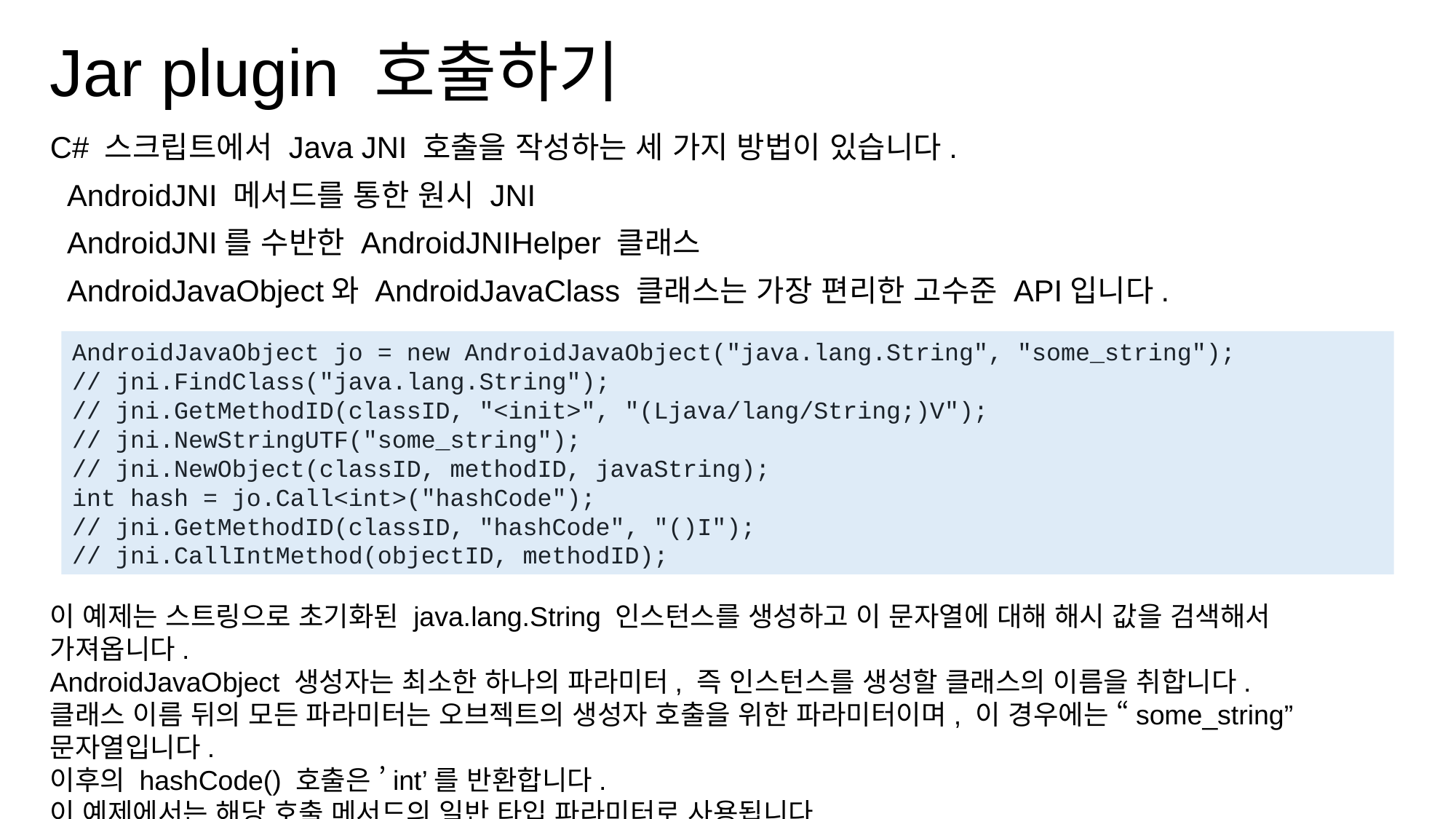

# Jar plugin 호출하기
C# 스크립트에서 Java JNI 호출을 작성하는 세 가지 방법이 있습니다.
  AndroidJNI 메서드를 통한 원시 JNI
  AndroidJNI를 수반한 AndroidJNIHelper 클래스
  AndroidJavaObject와 AndroidJavaClass 클래스는 가장 편리한 고수준 API입니다.

AndroidJavaObject jo = new AndroidJavaObject("java.lang.String", "some_string");
// jni.FindClass("java.lang.String");
// jni.GetMethodID(classID, "<init>", "(Ljava/lang/String;)V");
// jni.NewStringUTF("some_string");
// jni.NewObject(classID, methodID, javaString);
int hash = jo.Call<int>("hashCode");
// jni.GetMethodID(classID, "hashCode", "()I");
// jni.CallIntMethod(objectID, methodID);
이 예제는 스트링으로 초기화된 java.lang.String 인스턴스를 생성하고 이 문자열에 대해 해시 값을 검색해서 가져옵니다.
AndroidJavaObject 생성자는 최소한 하나의 파라미터, 즉 인스턴스를 생성할 클래스의 이름을 취합니다.
클래스 이름 뒤의 모든 파라미터는 오브젝트의 생성자 호출을 위한 파라미터이며, 이 경우에는 “some_string” 문자열입니다.
이후의 hashCode() 호출은 ’int’를 반환합니다.
이 예제에서는 해당 호출 메서드의 일반 타입 파라미터로 사용됩니다.